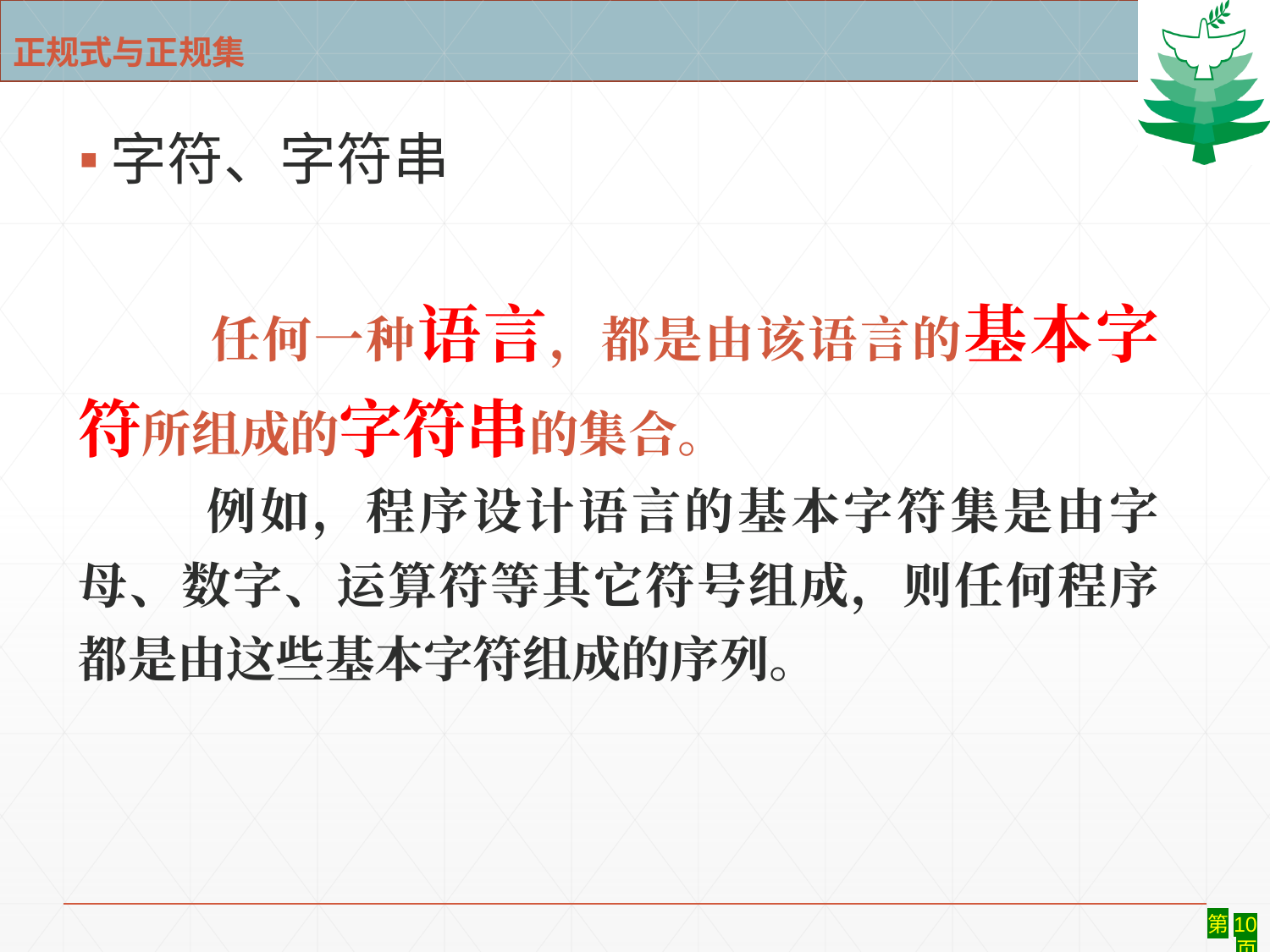

# 正规式与正规集
字符、字符串
        任何一种语言，都是由该语言的基本字符所组成的字符串的集合。
       例如，程序设计语言的基本字符集是由字母、数字、运算符等其它符号组成，则任何程序都是由这些基本字符组成的序列。